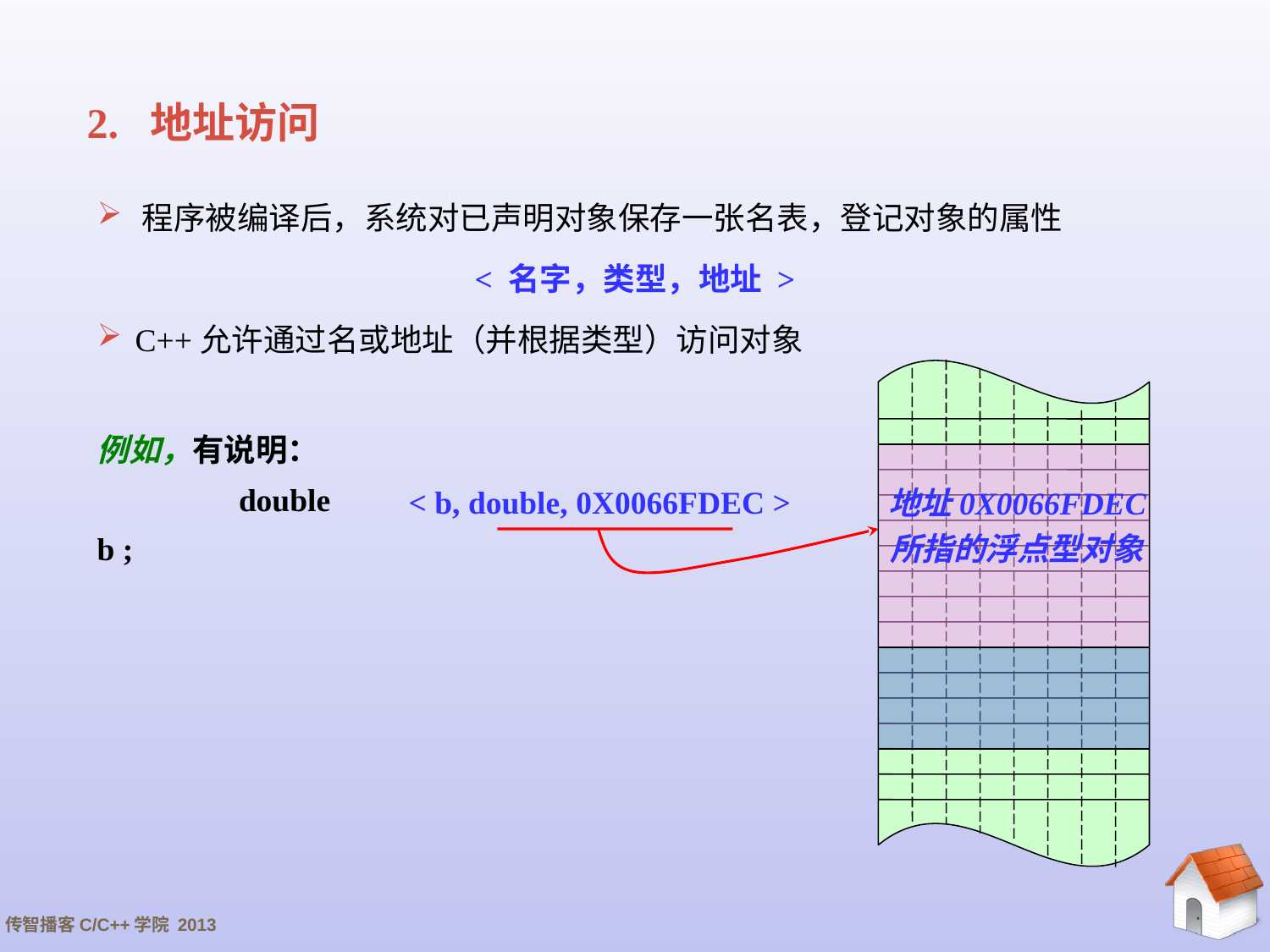

# 2.  地址访问
 程序被编译后，系统对已声明对象保存一张名表，登记对象的属性
< 名字，类型，地址 >
 C++允许通过名或地址（并根据类型）访问对象

例如，有说明：		 double  b ;
地址0X0066FDEC
所指的浮点型对象
< b, double, 0X0066FDEC >